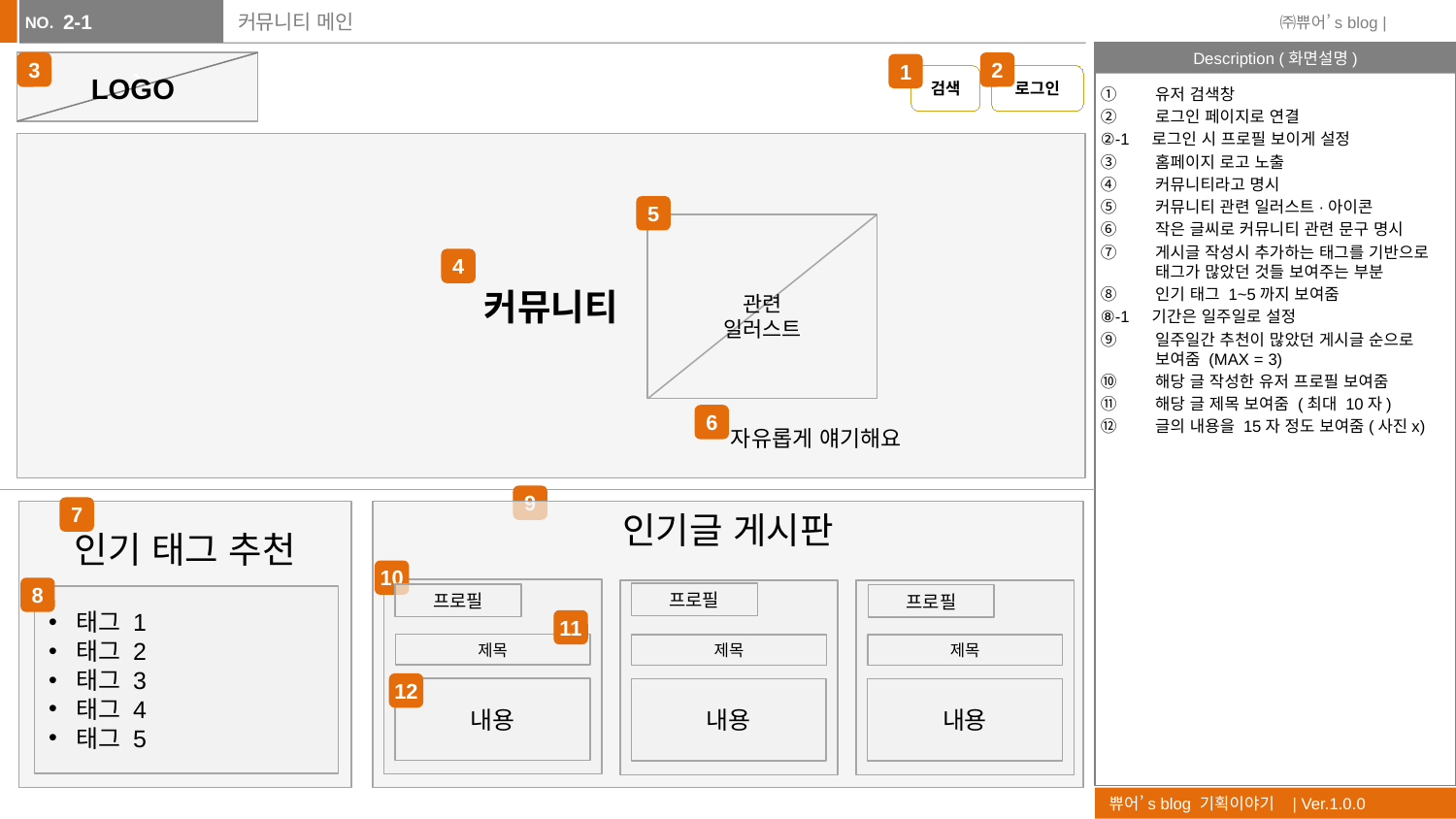

2-1
# 커뮤니티 메인
`
3
2
1
LOGO
검색
로그인
유저 검색창
로그인 페이지로 연결
②-1    로그인 시 프로필 보이게 설정
홈페이지 로고 노출
커뮤니티라고 명시
커뮤니티 관련 일러스트·아이콘
작은 글씨로 커뮤니티 관련 문구 명시
게시글 작성시 추가하는 태그를 기반으로 태그가 많았던 것들 보여주는 부분
인기 태그 1~5까지 보여줌
⑧-1    기간은 일주일로 설정
일주일간 추천이 많았던 게시글 순으로 보여줌 (MAX = 3)
해당 글 작성한 유저 프로필 보여줌
해당 글 제목 보여줌 (최대 10자)
글의 내용을 15자 정도 보여줌(사진x)

커뮤니티
5

관련
일러스트
4
6
자유롭게 얘기해요
9
7
인기글 게시판

10

제목
내용

제목
내용

제목
내용
프로필
프로필
프로필
11
12

인기 태그 추천
8
태그 1
태그 2
태그 3
태그 4
태그 5